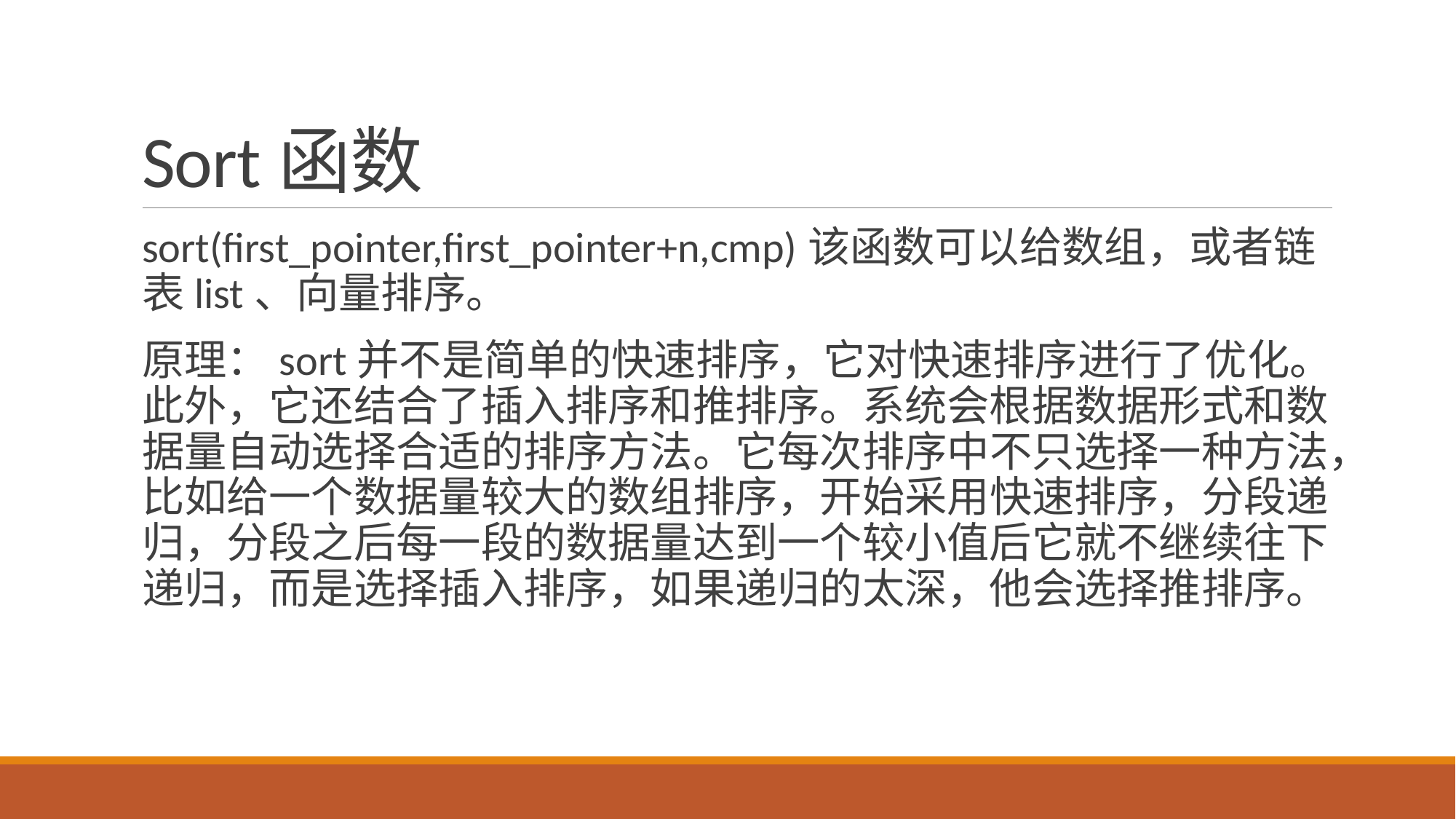

# Sort函数
sort(first_pointer,first_pointer+n,cmp)该函数可以给数组，或者链表list、向量排序。
原理：sort并不是简单的快速排序，它对快速排序进行了优化。此外，它还结合了插入排序和推排序。系统会根据数据形式和数据量自动选择合适的排序方法。它每次排序中不只选择一种方法，比如给一个数据量较大的数组排序，开始采用快速排序，分段递归，分段之后每一段的数据量达到一个较小值后它就不继续往下递归，而是选择插入排序，如果递归的太深，他会选择推排序。